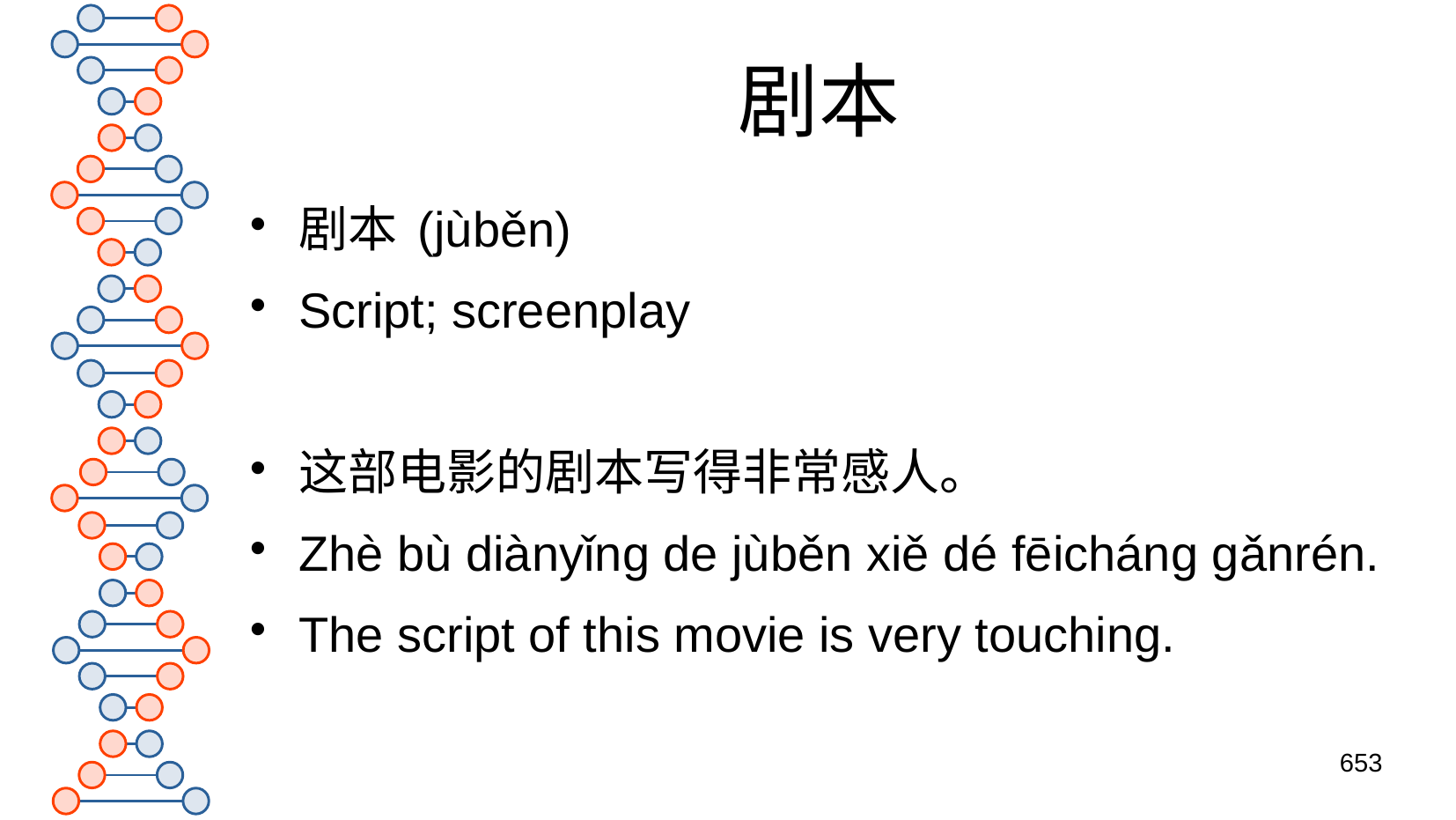

# 剧本
剧本 (jùběn)
Script; screenplay

这部电影的剧本写得非常感人。
Zhè bù diànyǐng de jùběn xiě dé fēicháng gǎnrén.
The script of this movie is very touching.
653